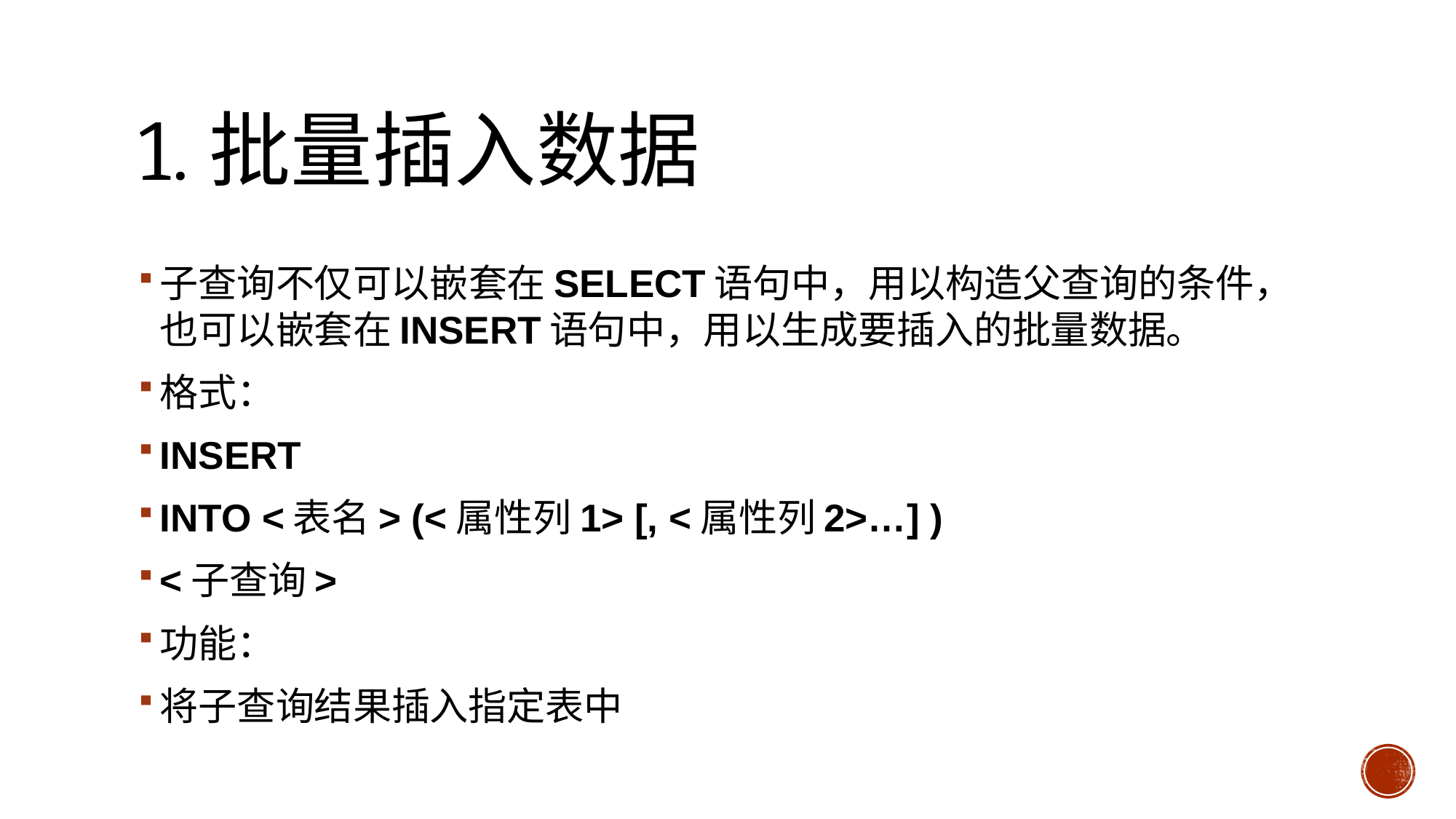

# 1.批量插入数据
子查询不仅可以嵌套在SELECT语句中，用以构造父查询的条件，也可以嵌套在INSERT语句中，用以生成要插入的批量数据。
格式：
INSERT
INTO <表名> (<属性列1> [, <属性列2>…] )
<子查询>
功能：
将子查询结果插入指定表中
44